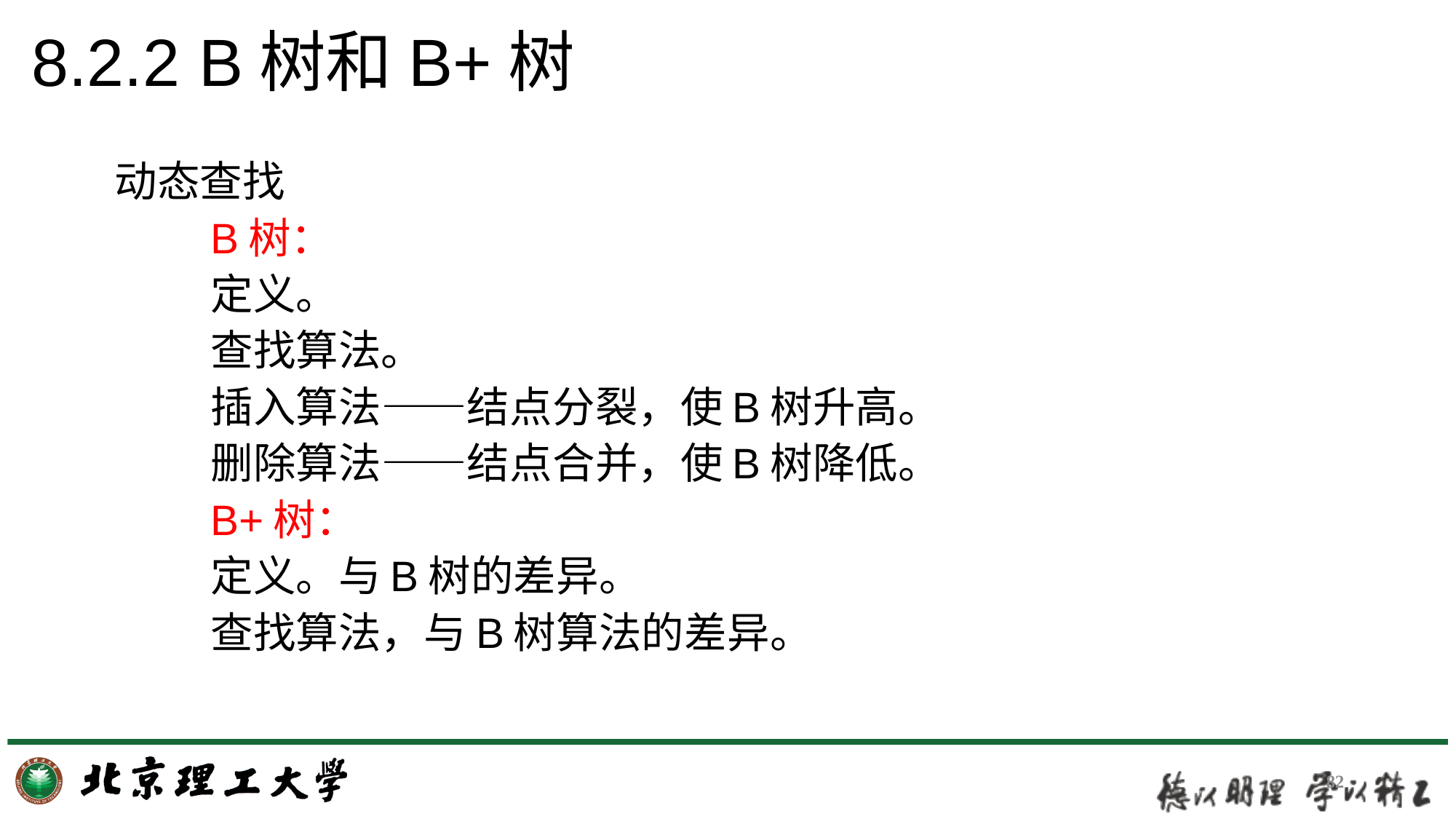

# 8.2.2 B树和B+树
动态查找
	B树：
		定义。
		查找算法。
		插入算法——结点分裂，使B树升高。
		删除算法——结点合并，使B树降低。
	B+树：
		定义。与B树的差异。
		查找算法，与B树算法的差异。
82